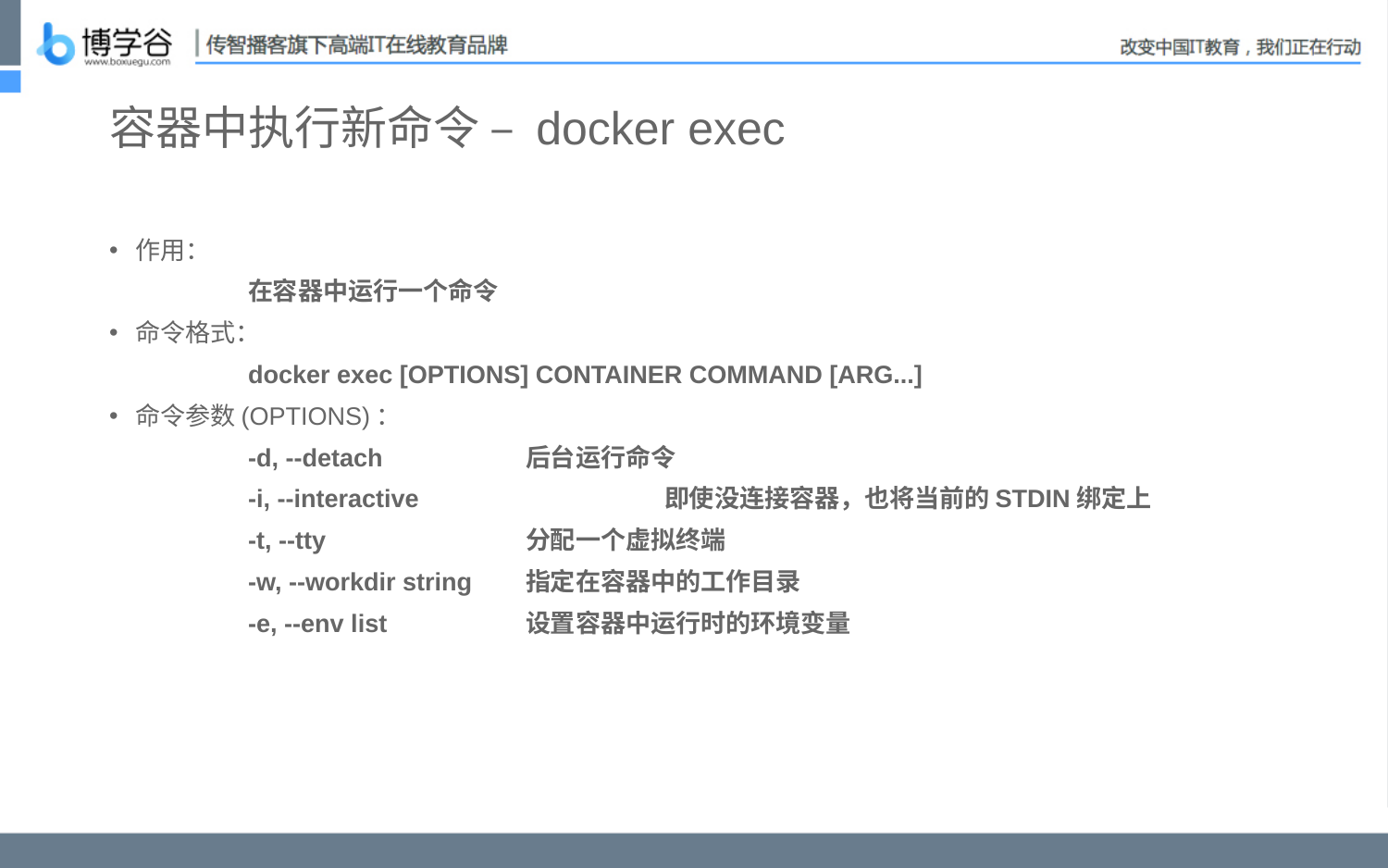

# 容器中执行新命令 – docker exec
作用：
	在容器中运行一个命令
命令格式：
	docker exec [OPTIONS] CONTAINER COMMAND [ARG...]
命令参数(OPTIONS)：
	-d, --detach               	后台运行命令
	-i, --interactive		即使没连接容器，也将当前的STDIN绑定上
	-t, --tty                  	分配一个虚拟终端
	-w, --workdir string       	指定在容器中的工作目录
	-e, --env list             	设置容器中运行时的环境变量